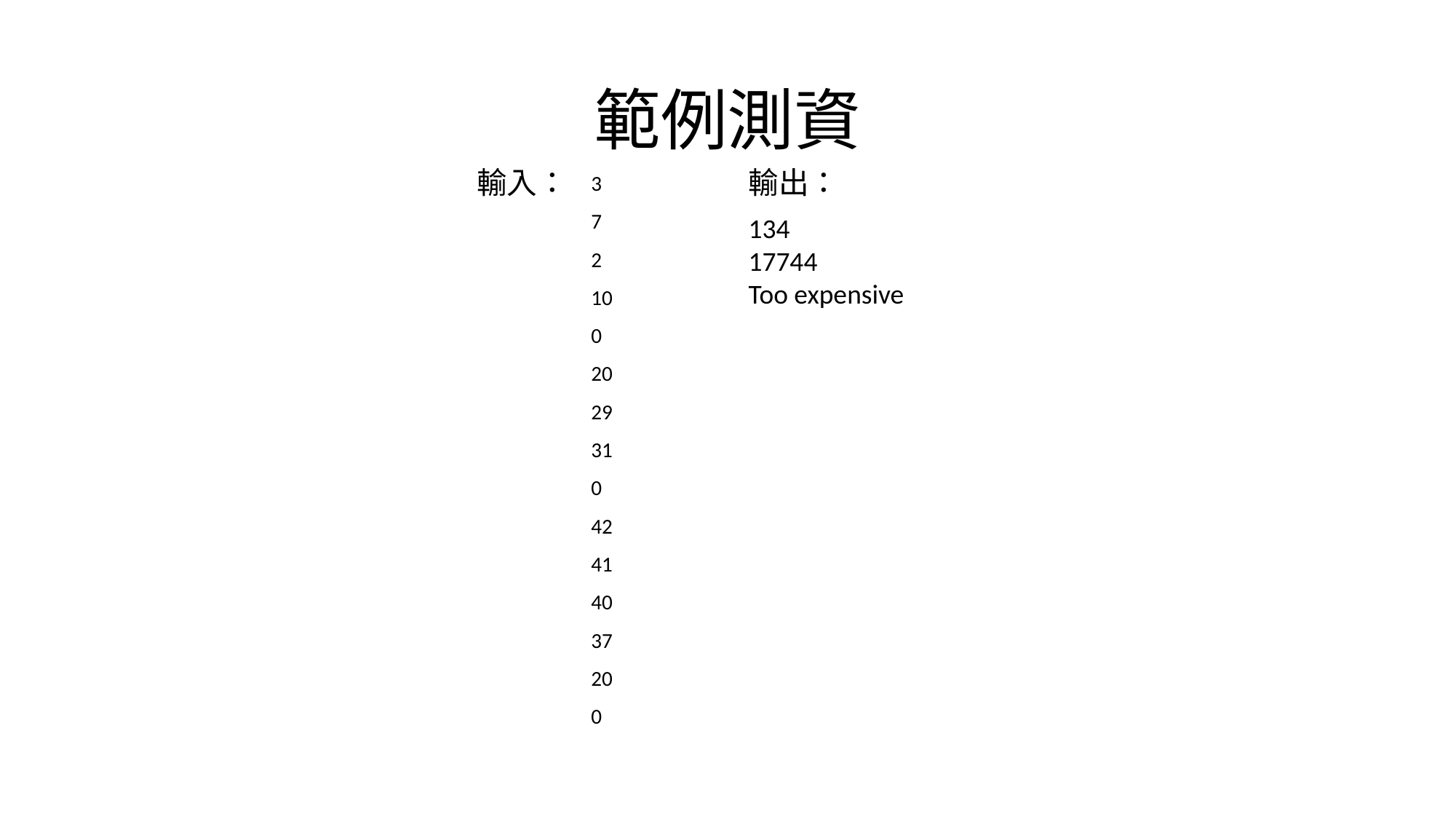

# 範例測資
輸入：
輸出：
3
7
2
10
0
20
29
31
0
42
41
40
37
20
0
134
17744
Too expensive